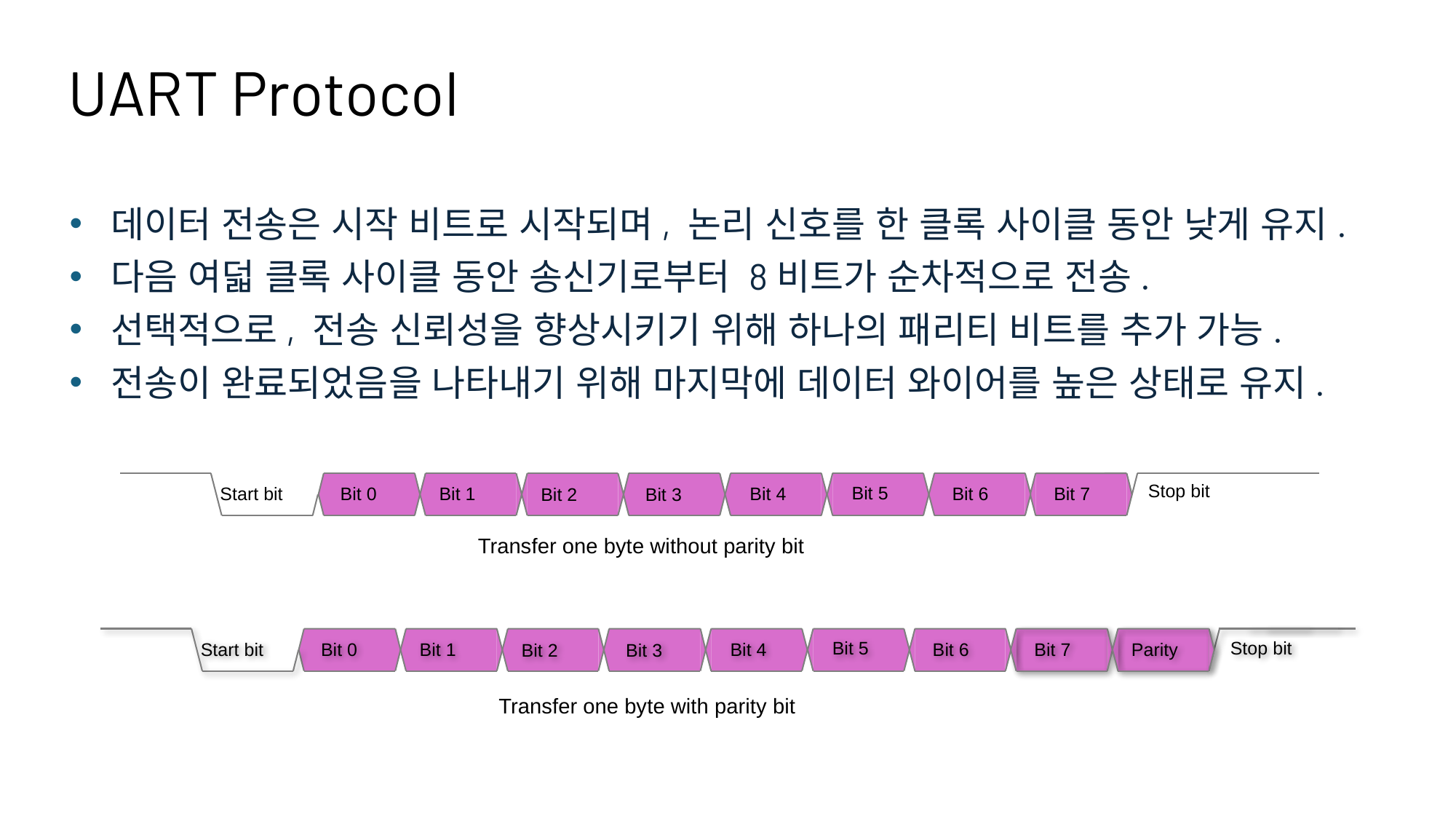

# UART Protocol
데이터 전송은 시작 비트로 시작되며, 논리 신호를 한 클록 사이클 동안 낮게 유지.
다음 여덟 클록 사이클 동안 송신기로부터 8비트가 순차적으로 전송.
선택적으로, 전송 신뢰성을 향상시키기 위해 하나의 패리티 비트를 추가 가능.
전송이 완료되었음을 나타내기 위해 마지막에 데이터 와이어를 높은 상태로 유지.

Stop bit
Bit 5
Start bit
Bit 0
Bit 1
Bit 4
Bit 6
Bit 7
Bit 2
Bit 3

Transfer one byte without parity bit

Stop bit
Bit 5
Start bit
Bit 0
Bit 1
Bit 4
Bit 6
Bit 7
Parity
Bit 2
Bit 3

Transfer one byte with parity bit